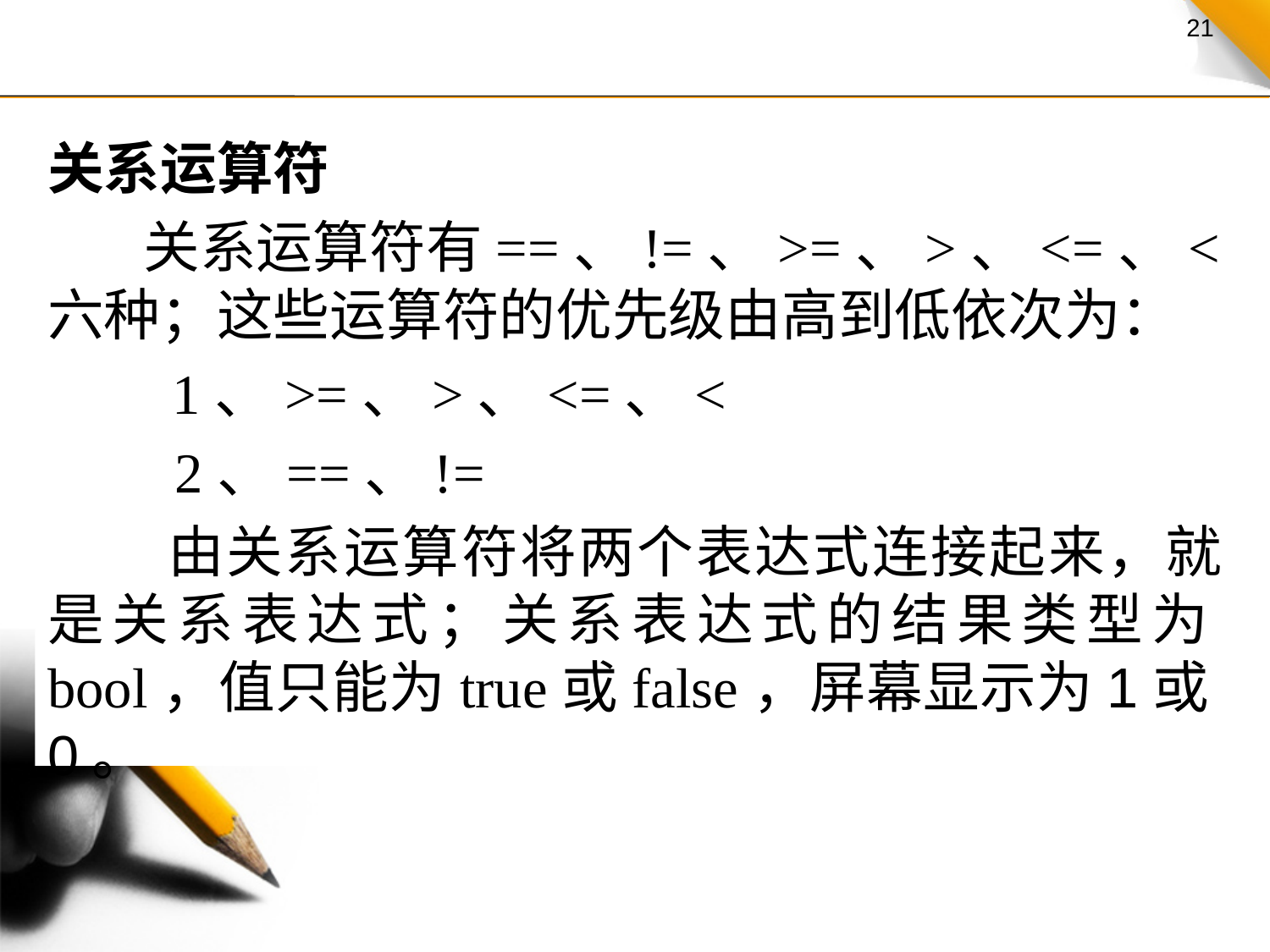

关系运算符
         关系运算符有==、!=、>=、>、<=、<六种；这些运算符的优先级由高到低依次为：
        1、>=、>、<=、<
         2、==、!=
       由关系运算符将两个表达式连接起来，就是关系表达式；关系表达式的结果类型为bool，值只能为true或false，屏幕显示为1或0。